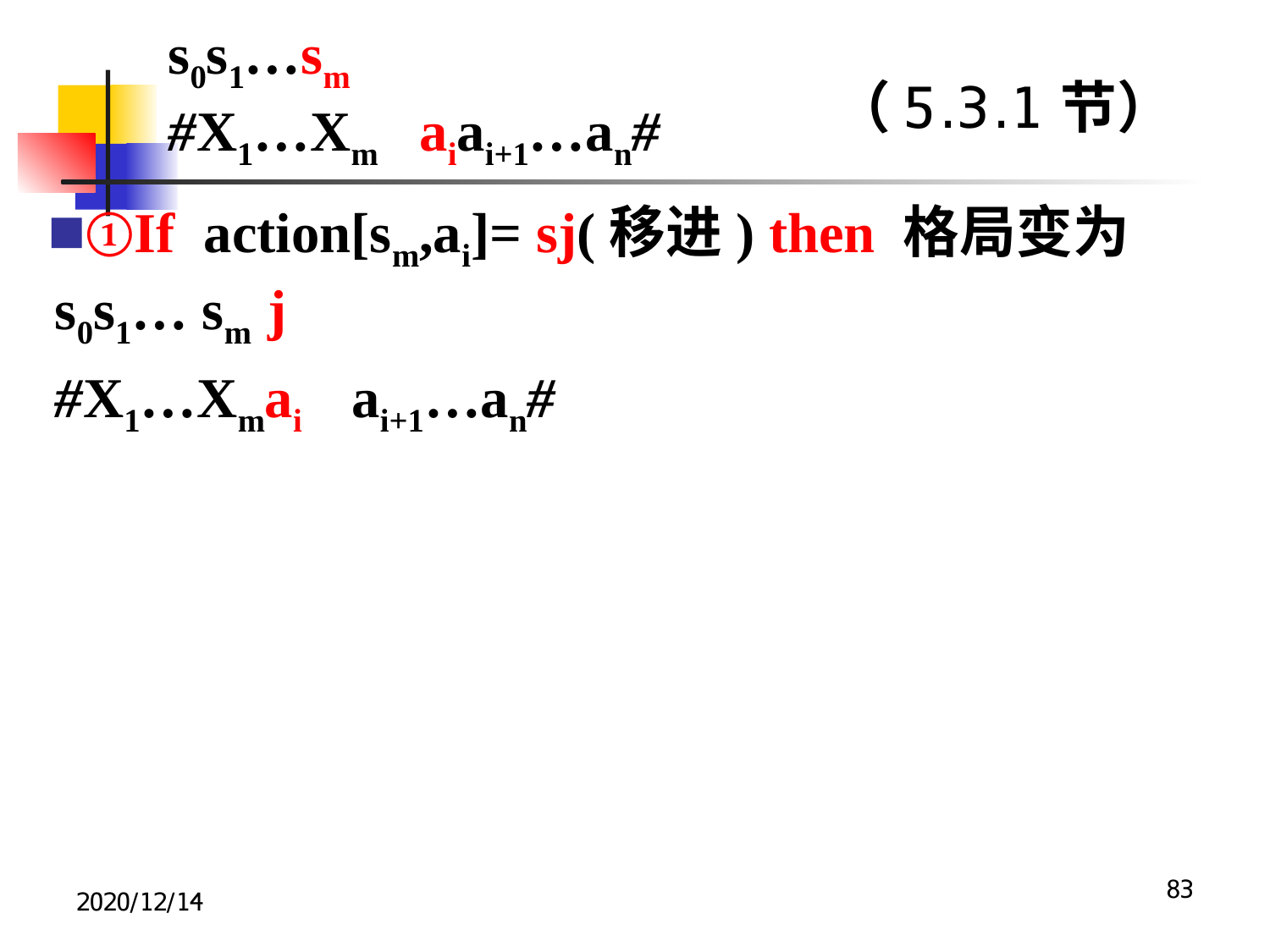

s0s1…sm
#X1…Xm     aiai+1…an#
（5.3.1节）
①If  action[sm,ai]= sj(移进) then 格局变为
s0s1… sm  j
#X1…Xmai      ai+1…an#
83
2020/12/14